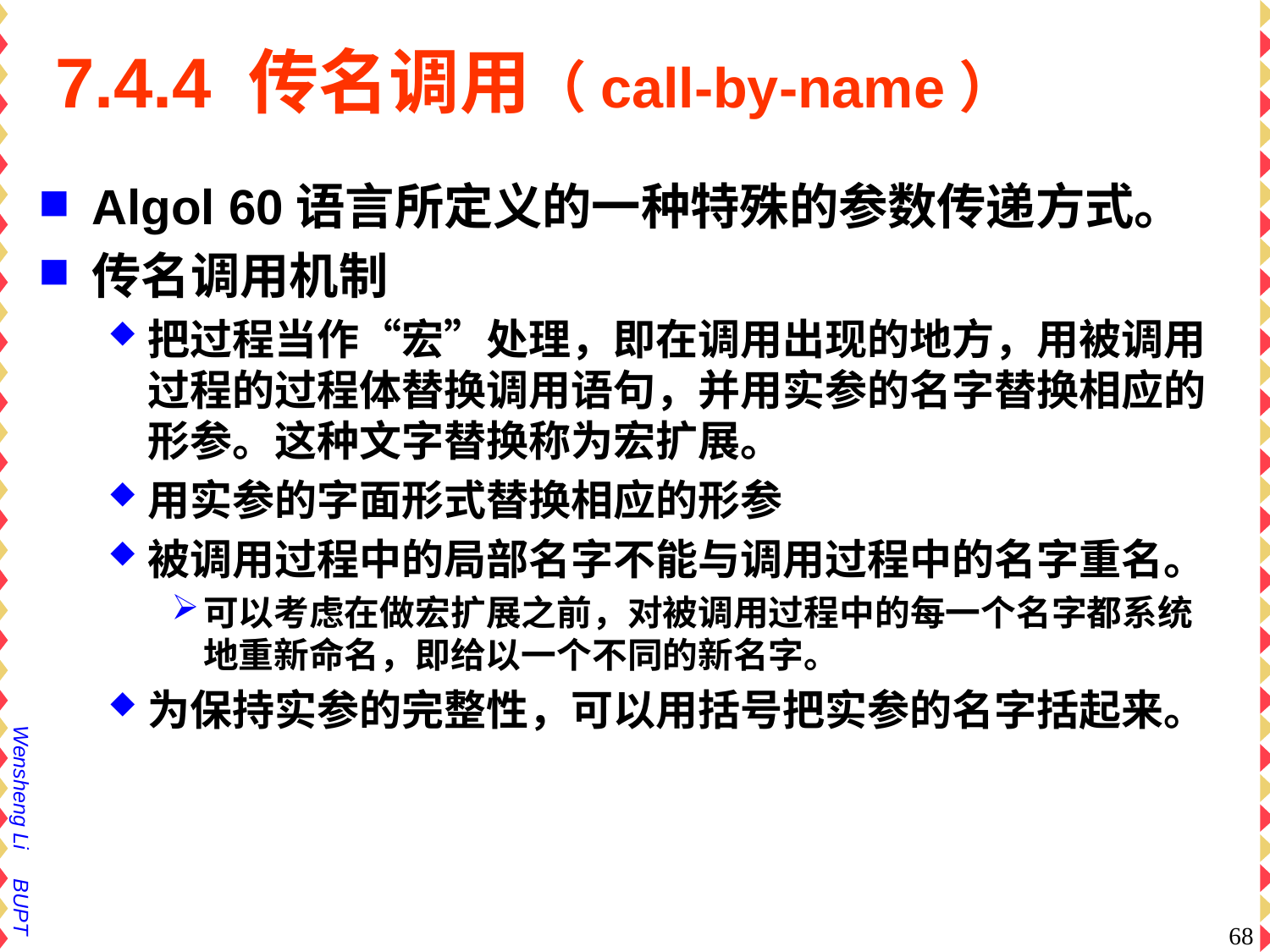

# 7.4.4 传名调用（call-by-name）
Algol 60语言所定义的一种特殊的参数传递方式。
传名调用机制
把过程当作“宏”处理，即在调用出现的地方，用被调用过程的过程体替换调用语句，并用实参的名字替换相应的形参。这种文字替换称为宏扩展。
用实参的字面形式替换相应的形参
被调用过程中的局部名字不能与调用过程中的名字重名。
可以考虑在做宏扩展之前，对被调用过程中的每一个名字都系统地重新命名，即给以一个不同的新名字。
为保持实参的完整性，可以用括号把实参的名字括起来。
68